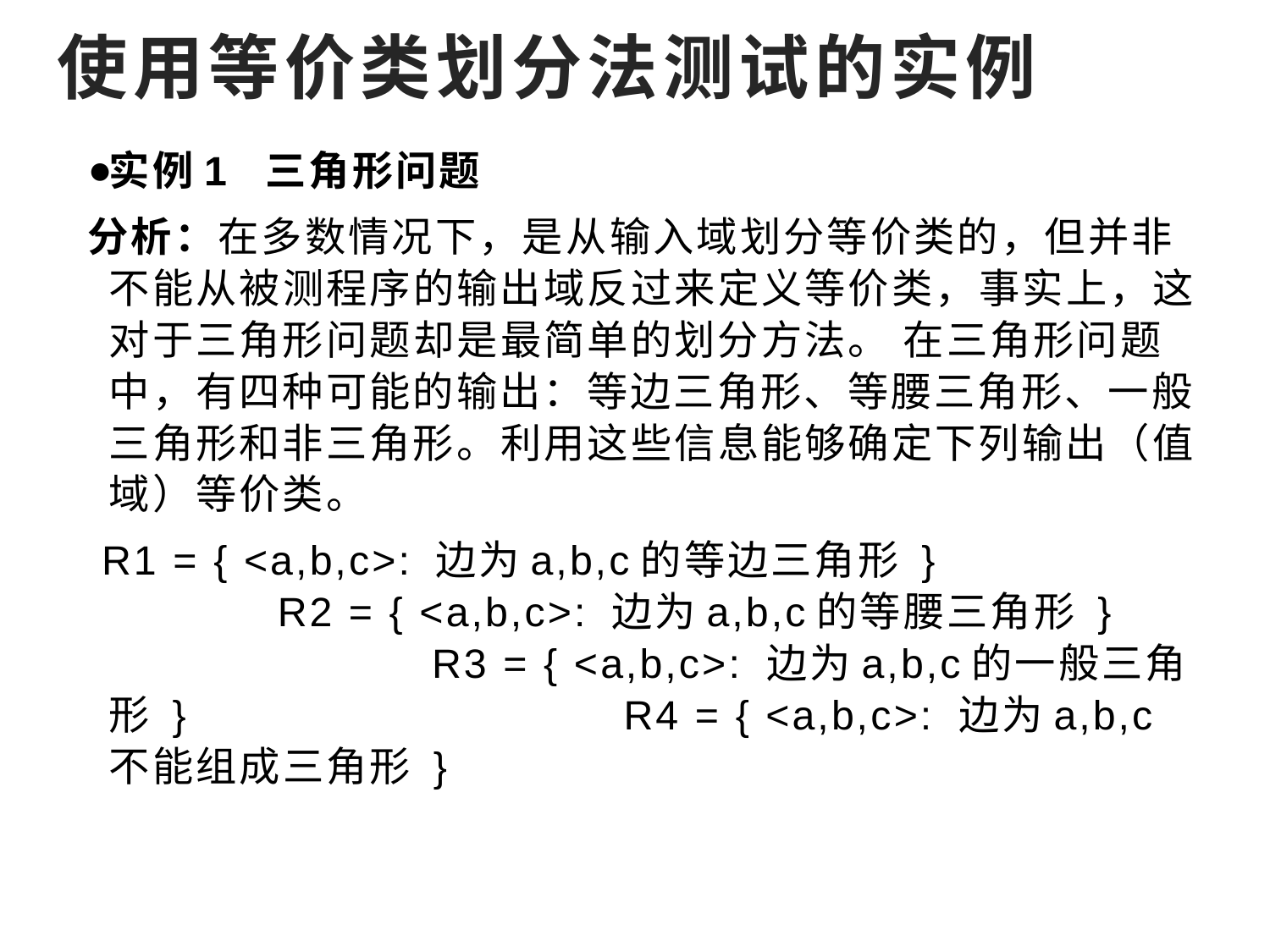

# 使用等价类划分法测试的实例
实例1  三角形问题
分析：在多数情况下，是从输入域划分等价类的，但并非不能从被测程序的输出域反过来定义等价类，事实上，这对于三角形问题却是最简单的划分方法。 在三角形问题中，有四种可能的输出：等边三角形、等腰三角形、一般三角形和非三角形。利用这些信息能够确定下列输出（值域）等价类。
 R1 = { <a,b,c>: 边为a,b,c的等边三角形 }                               R2 = { <a,b,c>: 边为a,b,c的等腰三角形 }                              R3 = { <a,b,c>: 边为a,b,c的一般三角形 }                               R4 = { <a,b,c>: 边为a,b,c不能组成三角形 }